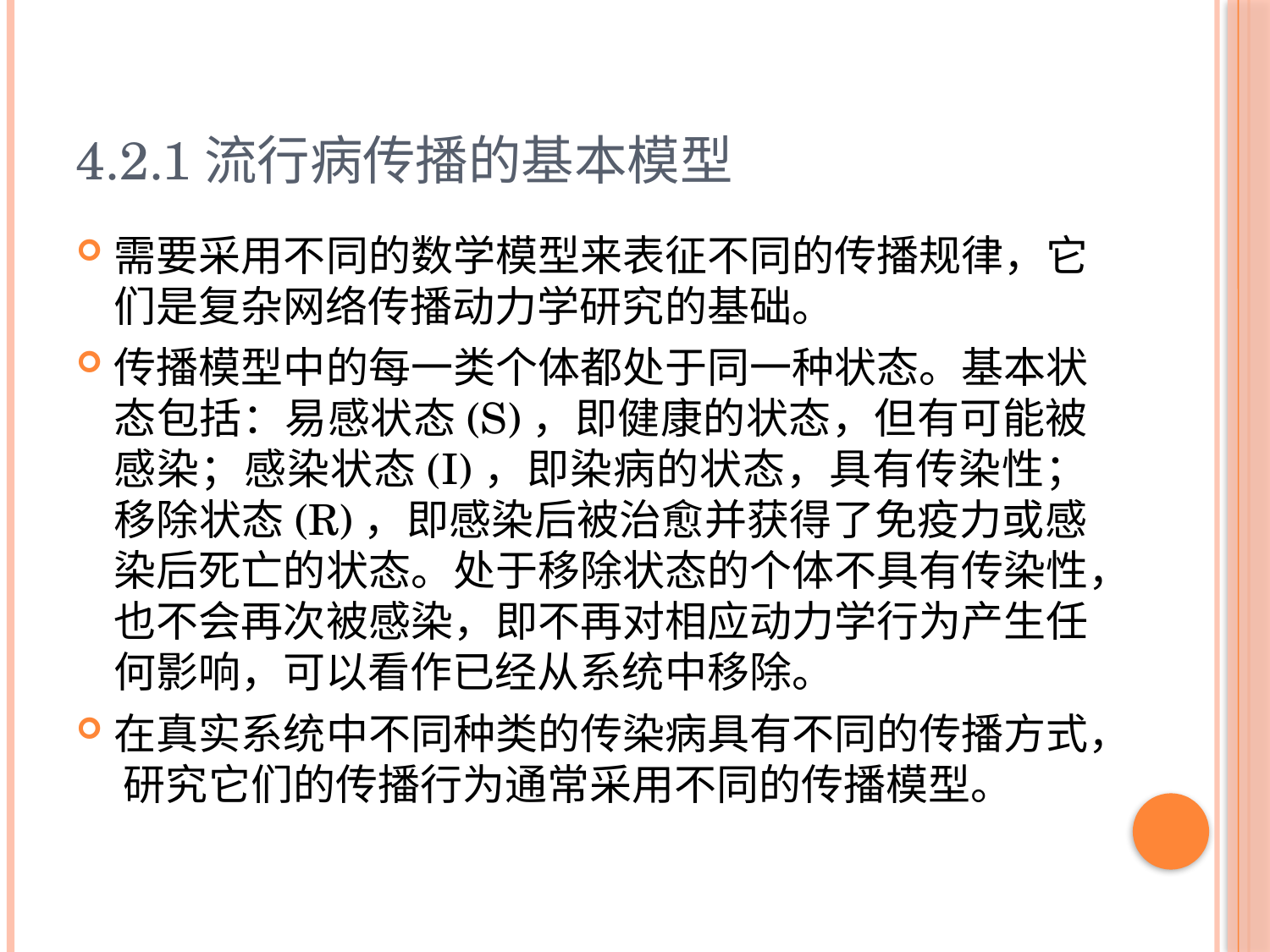

# 4.2.1流行病传播的基本模型
需要采用不同的数学模型来表征不同的传播规律，它们是复杂网络传播动力学研究的基础。
传播模型中的每一类个体都处于同一种状态。基本状态包括：易感状态(S)，即健康的状态，但有可能被感染；感染状态(I)，即染病的状态，具有传染性；移除状态(R)，即感染后被治愈并获得了免疫力或感染后死亡的状态。处于移除状态的个体不具有传染性，也不会再次被感染，即不再对相应动力学行为产生任何影响，可以看作已经从系统中移除。
在真实系统中不同种类的传染病具有不同的传播方式， 研究它们的传播行为通常采用不同的传播模型。